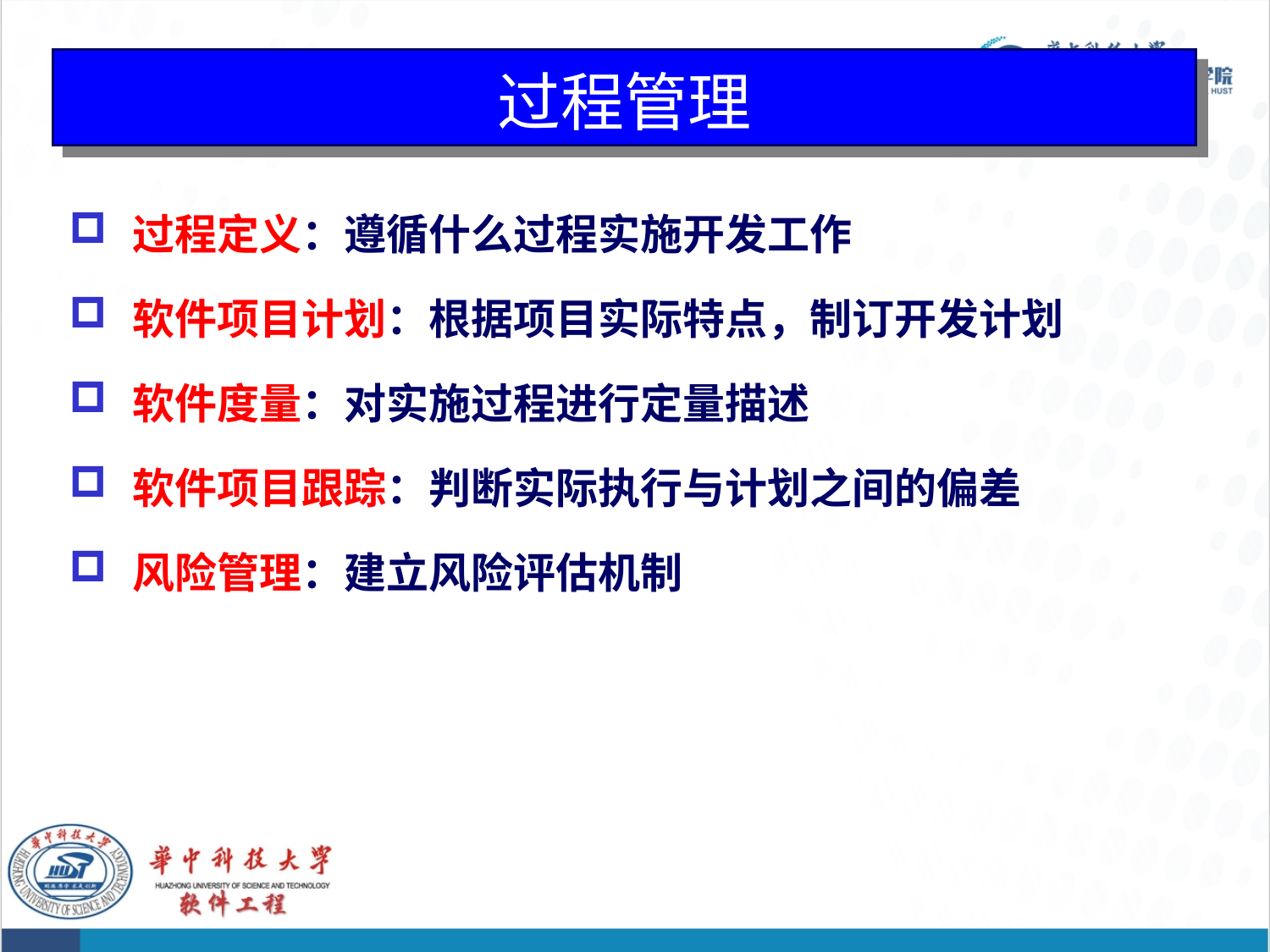

# 过程管理
过程定义：遵循什么过程实施开发工作
软件项目计划：根据项目实际特点，制订开发计划
软件度量：对实施过程进行定量描述
软件项目跟踪：判断实际执行与计划之间的偏差
风险管理：建立风险评估机制